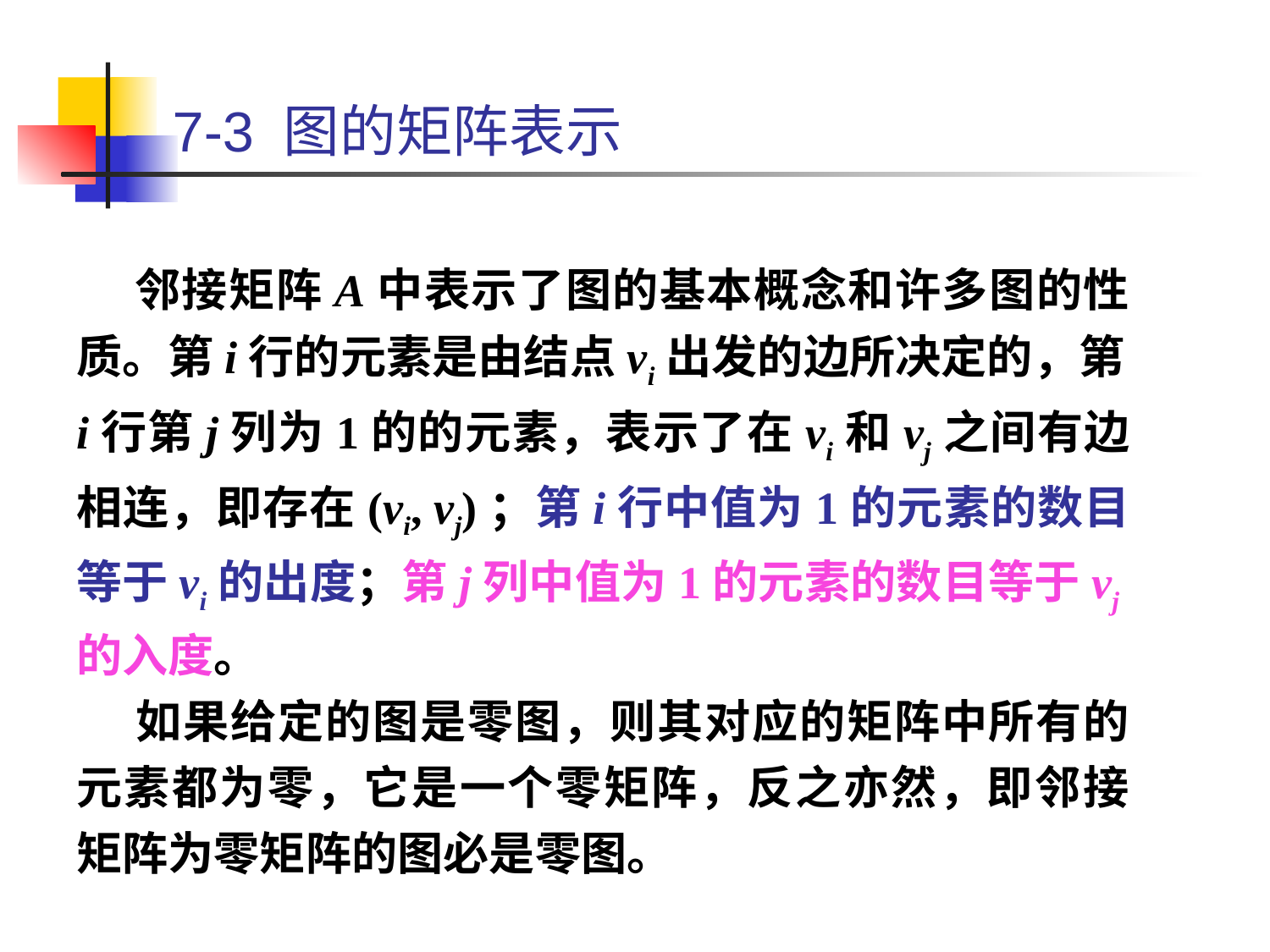

# 7-3 图的矩阵表示
    邻接矩阵A中表示了图的基本概念和许多图的性质。第i行的元素是由结点vi出发的边所决定的，第i行第j列为1的的元素，表示了在vi和vj之间有边相连，即存在(vi, vj)；第i行中值为1的元素的数目等于vi的出度；第j列中值为1的元素的数目等于vj的入度。
    如果给定的图是零图，则其对应的矩阵中所有的元素都为零，它是一个零矩阵，反之亦然，即邻接矩阵为零矩阵的图必是零图。